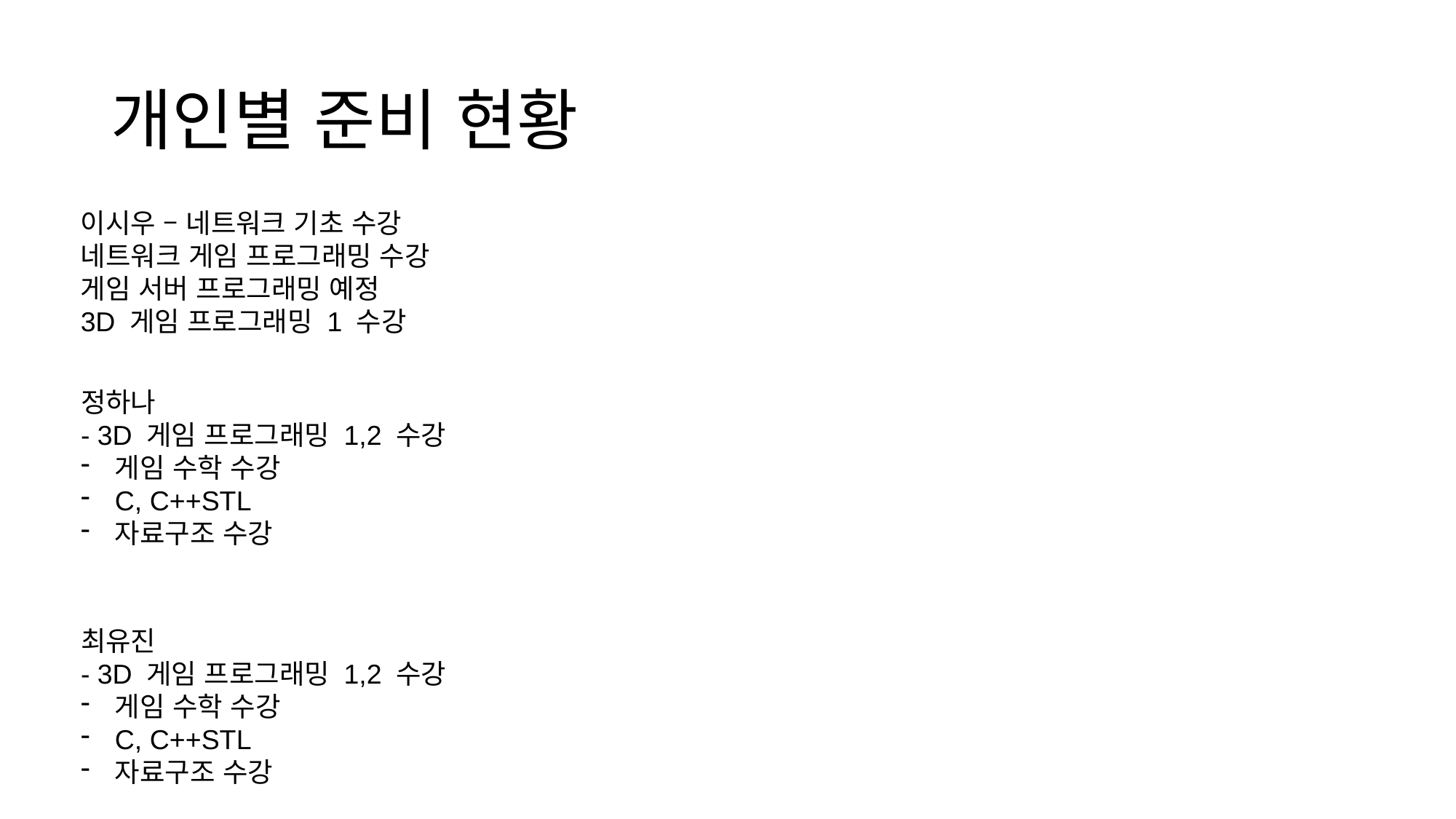

# 개인별 준비 현황
이시우 – 네트워크 기초 수강
네트워크 게임 프로그래밍 수강
게임 서버 프로그래밍 예정
3D 게임 프로그래밍 1 수강
정하나
- 3D 게임 프로그래밍 1,2 수강
게임 수학 수강
C, C++STL
자료구조 수강
최유진
- 3D 게임 프로그래밍 1,2 수강
게임 수학 수강
C, C++STL
자료구조 수강